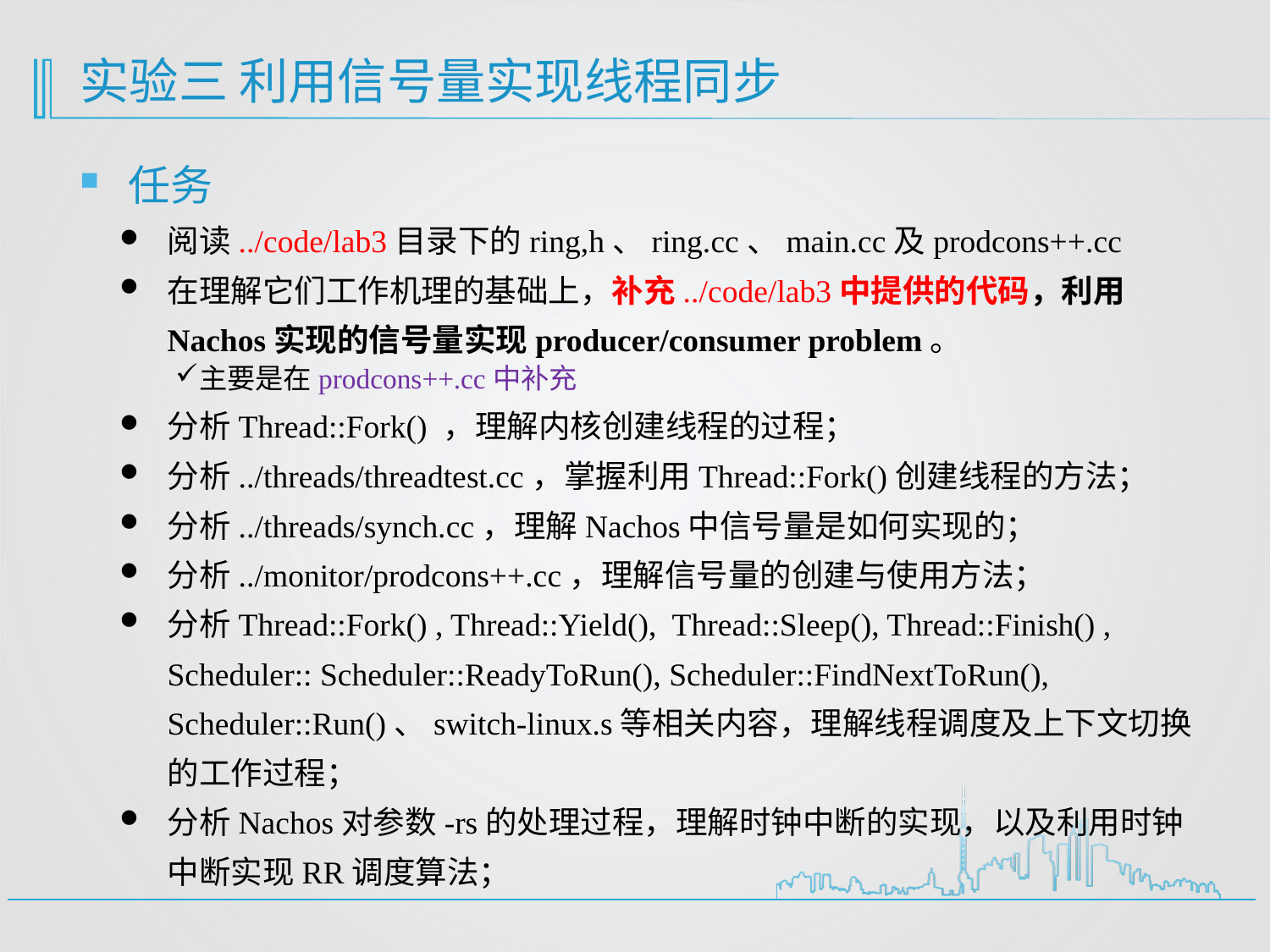

# 实验三 利用信号量实现线程同步
任务
阅读../code/lab3目录下的ring,h、ring.cc、main.cc及prodcons++.cc
在理解它们工作机理的基础上，补充../code/lab3中提供的代码，利用Nachos实现的信号量实现producer/consumer problem。
主要是在prodcons++.cc中补充
分析Thread::Fork() ，理解内核创建线程的过程；
分析../threads/threadtest.cc，掌握利用Thread::Fork()创建线程的方法；
分析../threads/synch.cc，理解Nachos中信号量是如何实现的；
分析../monitor/prodcons++.cc，理解信号量的创建与使用方法；
分析Thread::Fork() , Thread::Yield(),  Thread::Sleep(), Thread::Finish() , Scheduler:: Scheduler::ReadyToRun(), Scheduler::FindNextToRun(), Scheduler::Run()、switch-linux.s等相关内容，理解线程调度及上下文切换的工作过程；
分析Nachos对参数-rs的处理过程，理解时钟中断的实现，以及利用时钟中断实现RR调度算法；